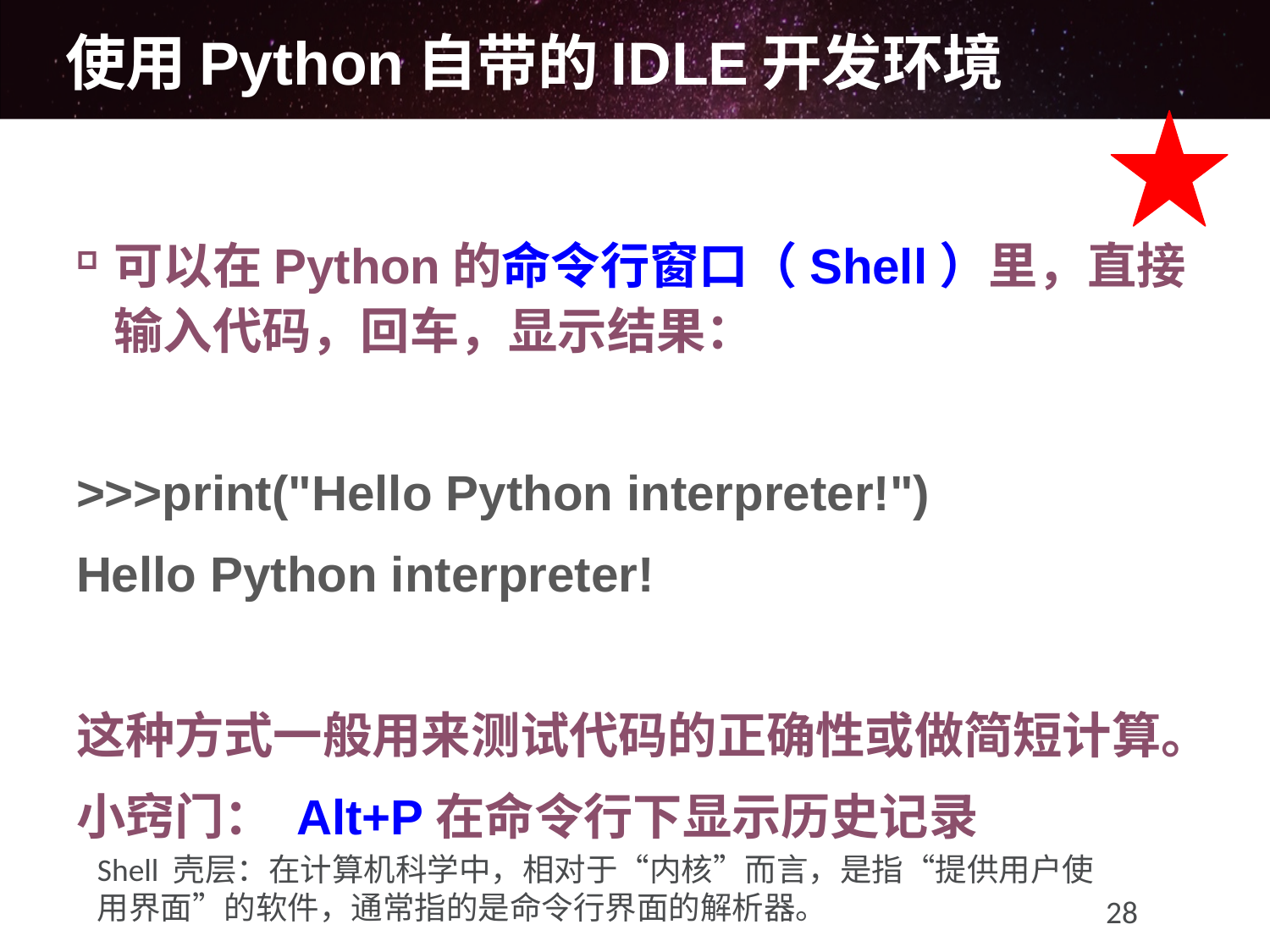

# 使用Python自带的IDLE开发环境

可以在Python的命令行窗口（Shell）里，直接输入代码，回车，显示结果：

>>>print("Hello Python interpreter!")
Hello Python interpreter!

这种方式一般用来测试代码的正确性或做简短计算。
小窍门： Alt+P在命令行下显示历史记录
Shell 壳层：在计算机科学中，相对于“内核”而言，是指“提供用户使用界面”的软件，通常指的是命令行界面的解析器。